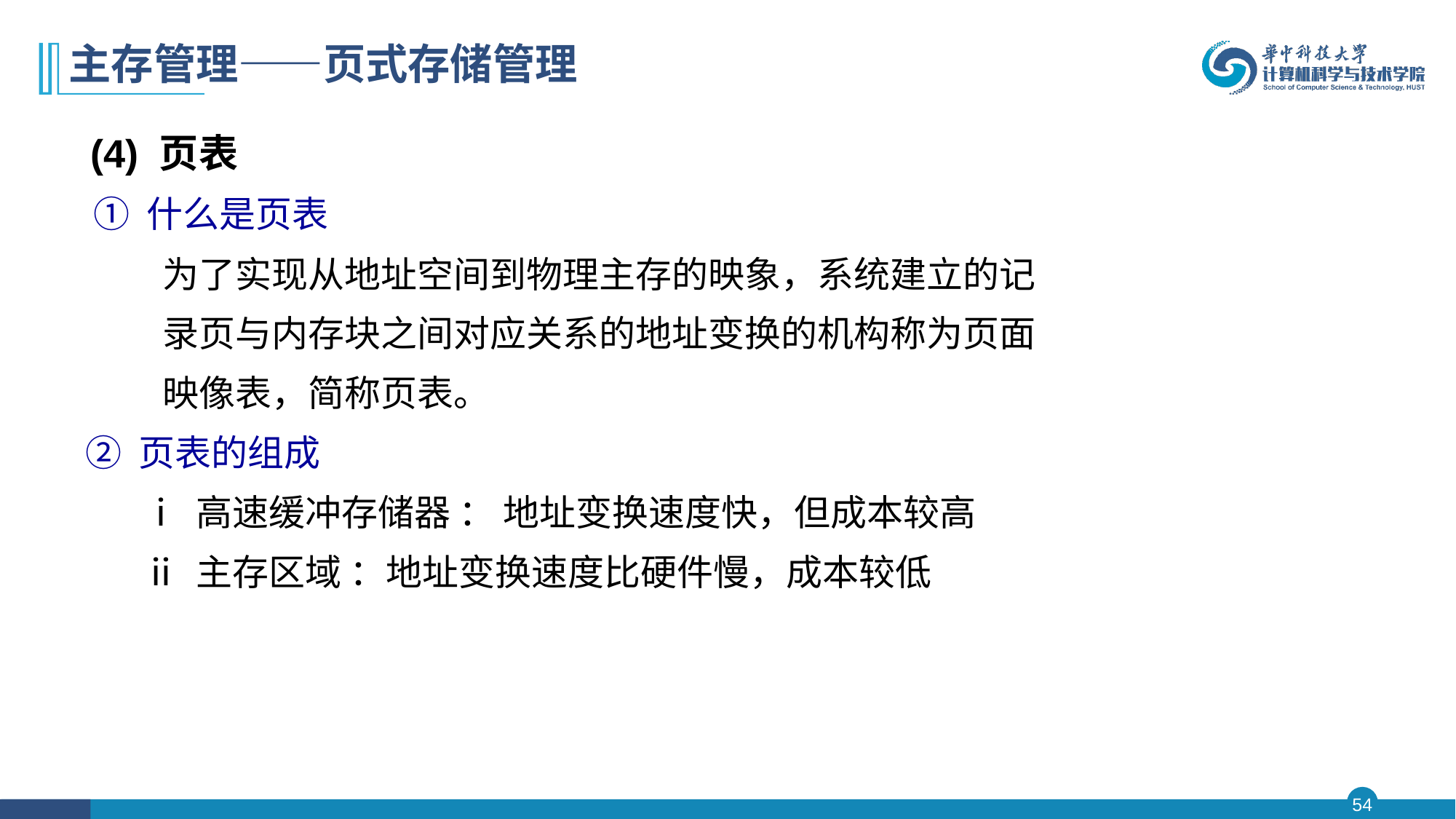

# 主存管理——页式存储管理
  (4) 页表
   ① 什么是页表
  为了实现从地址空间到物理主存的映象，系统建立的记
  录页与内存块之间对应关系的地址变换的机构称为页面
  映像表，简称页表。
  ② 页表的组成
         ⅰ 高速缓冲存储器 ： 地址变换速度快，但成本较高
         ⅱ 主存区域 ：地址变换速度比硬件慢，成本较低